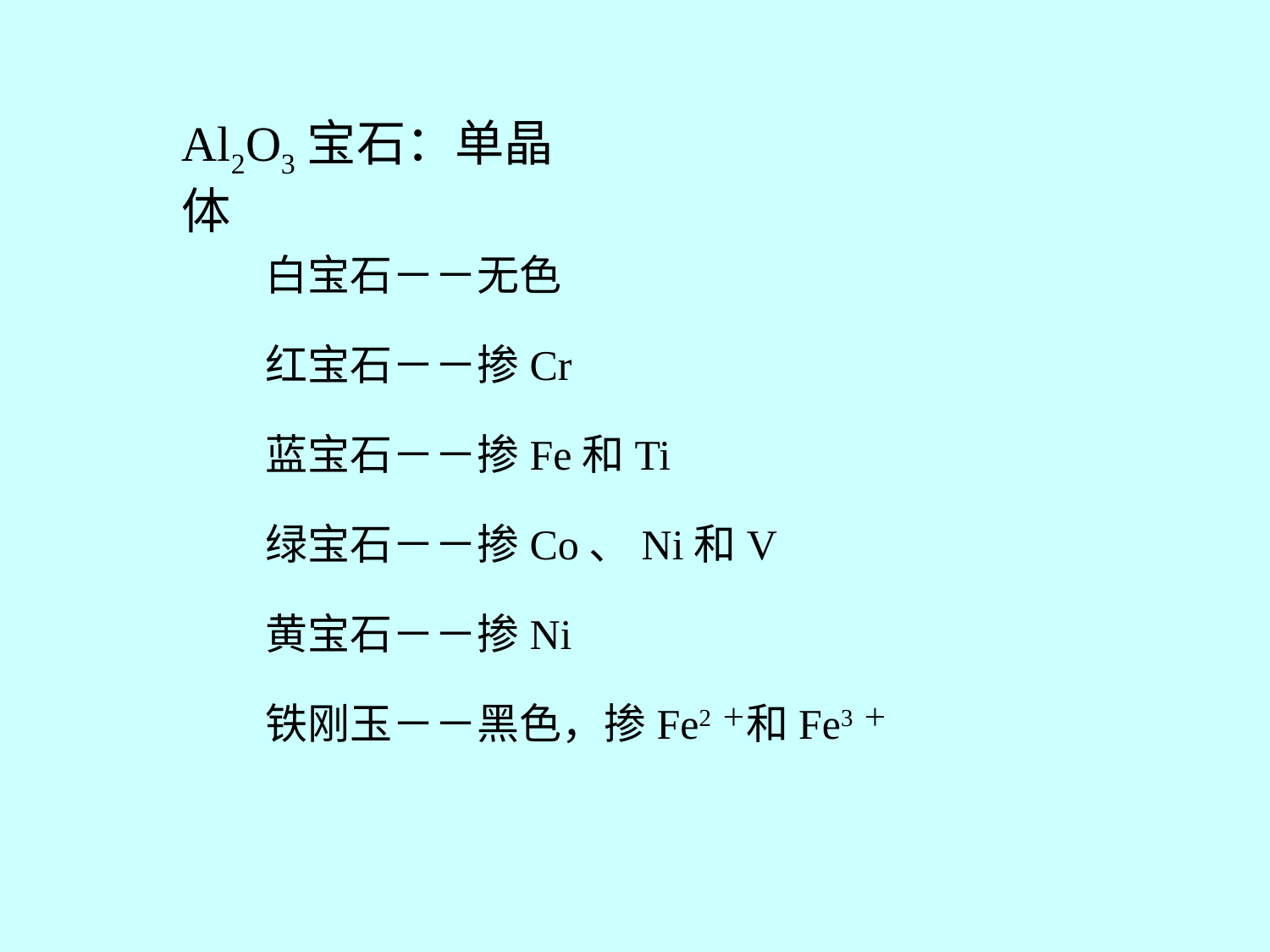

Al2O3宝石：单晶体
白宝石－－无色
红宝石－－掺Cr
蓝宝石－－掺Fe和Ti
绿宝石－－掺Co、Ni和V
黄宝石－－掺Ni
铁刚玉－－黑色，掺Fe2＋和Fe3＋